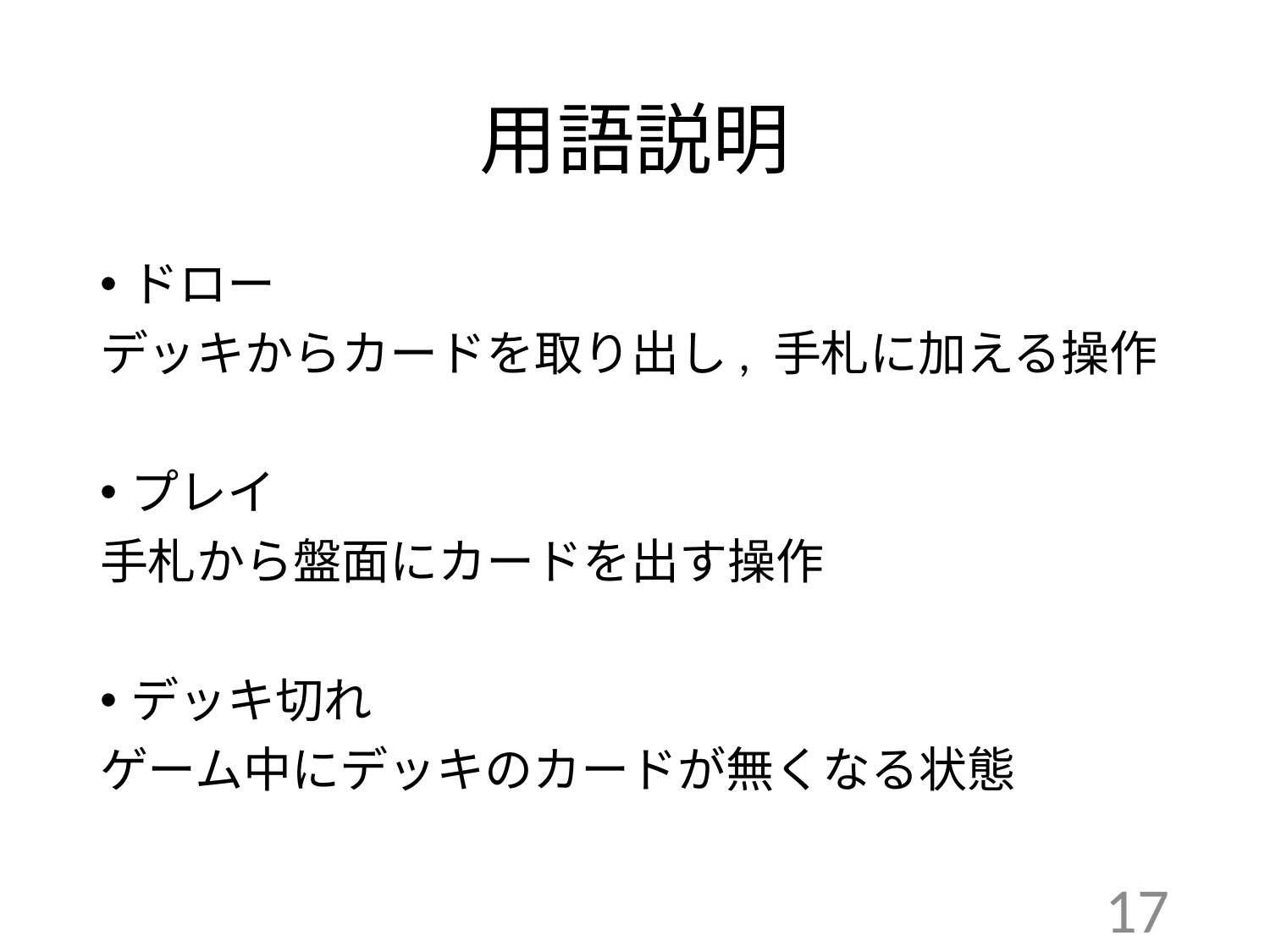

# 用語説明
ドロー
デッキからカードを取り出し, 手札に加える操作

プレイ
手札から盤面にカードを出す操作

デッキ切れ
ゲーム中にデッキのカードが無くなる状態
17